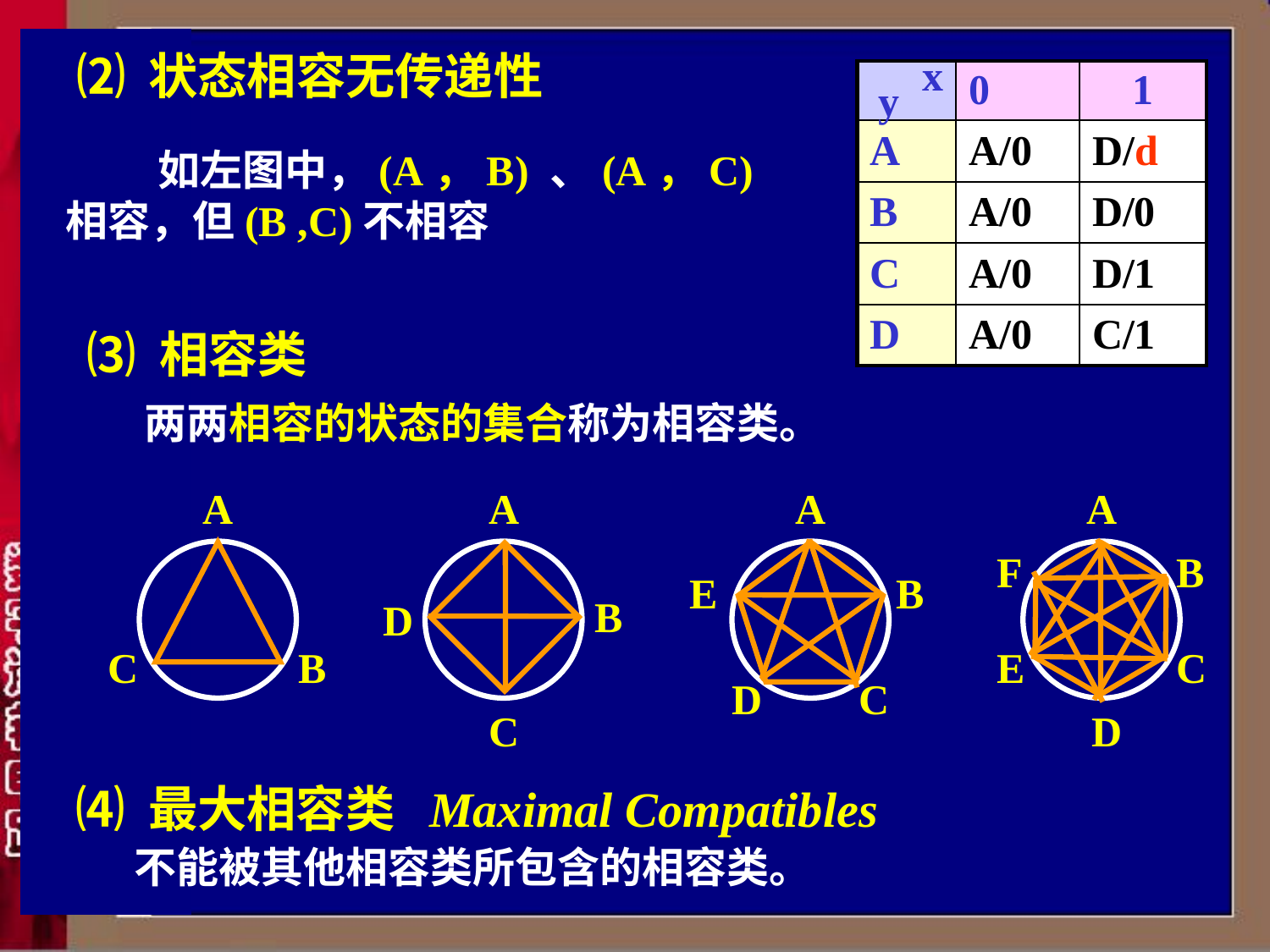

# ⑵ 状态相容无传递性
x
y
|  | 0 | 1 |
| --- | --- | --- |
| A | A/0 | D/d |
| B | A/0 | D/0 |
| C | A/0 | D/1 |
| D | A/0 | C/1 |
如左图中，(A，B) 、(A，C)相容，但(B ,C)不相容
⑶ 相容类
     两两相容的状态的集合称为相容类。
A

C
B
A

B
D

C
A

E
B

D
C
A

F
B

E
C
D
⑷ 最大相容类  Maximal Compatibles
     不能被其他相容类所包含的相容类。